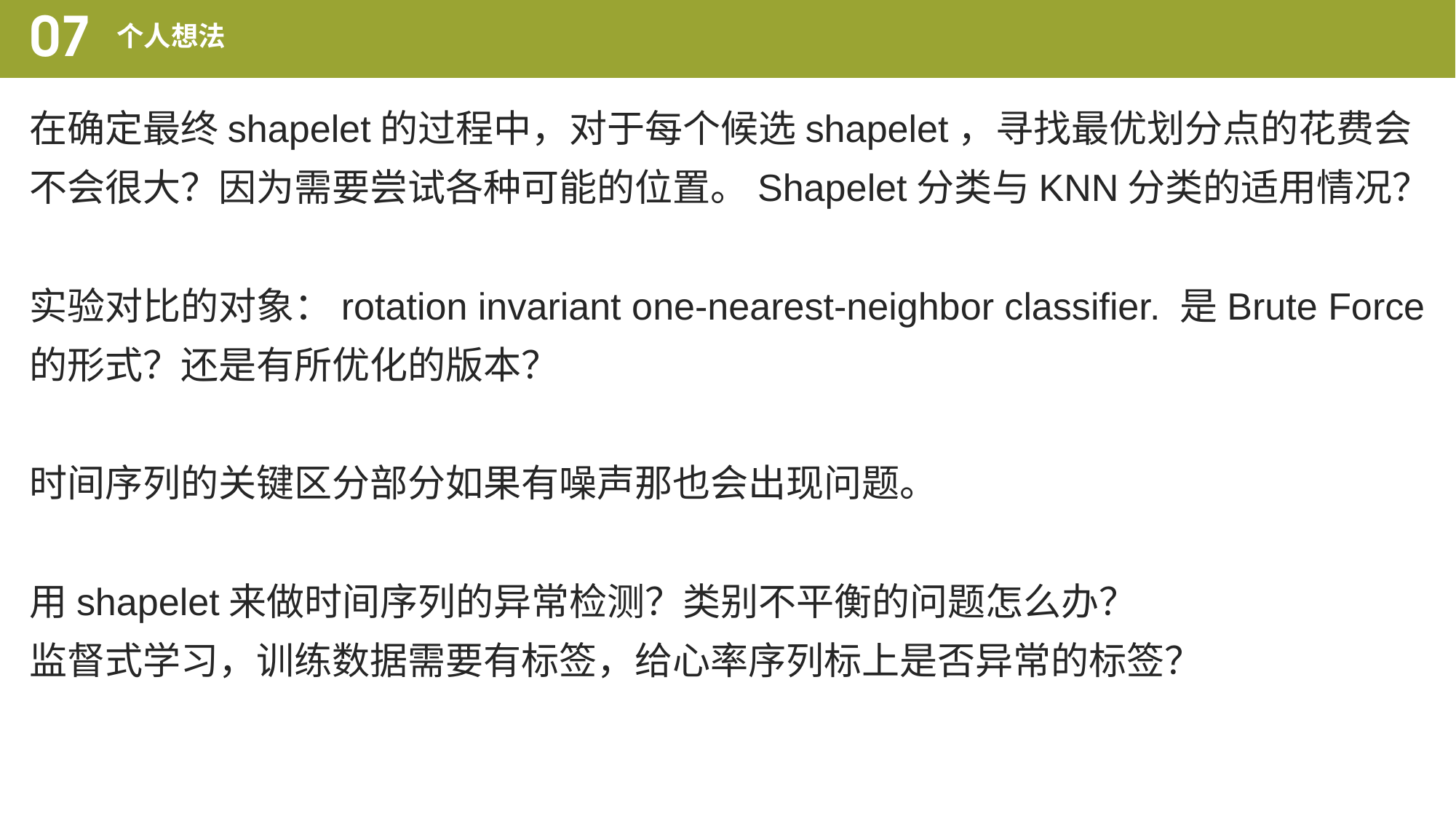

07
个人想法
在确定最终shapelet的过程中，对于每个候选shapelet，寻找最优划分点的花费会不会很大？因为需要尝试各种可能的位置。Shapelet分类与KNN分类的适用情况？

实验对比的对象：rotation invariant one-nearest-neighbor classifier. 是Brute Force的形式？还是有所优化的版本？

时间序列的关键区分部分如果有噪声那也会出现问题。

用shapelet来做时间序列的异常检测？类别不平衡的问题怎么办？
监督式学习，训练数据需要有标签，给心率序列标上是否异常的标签？